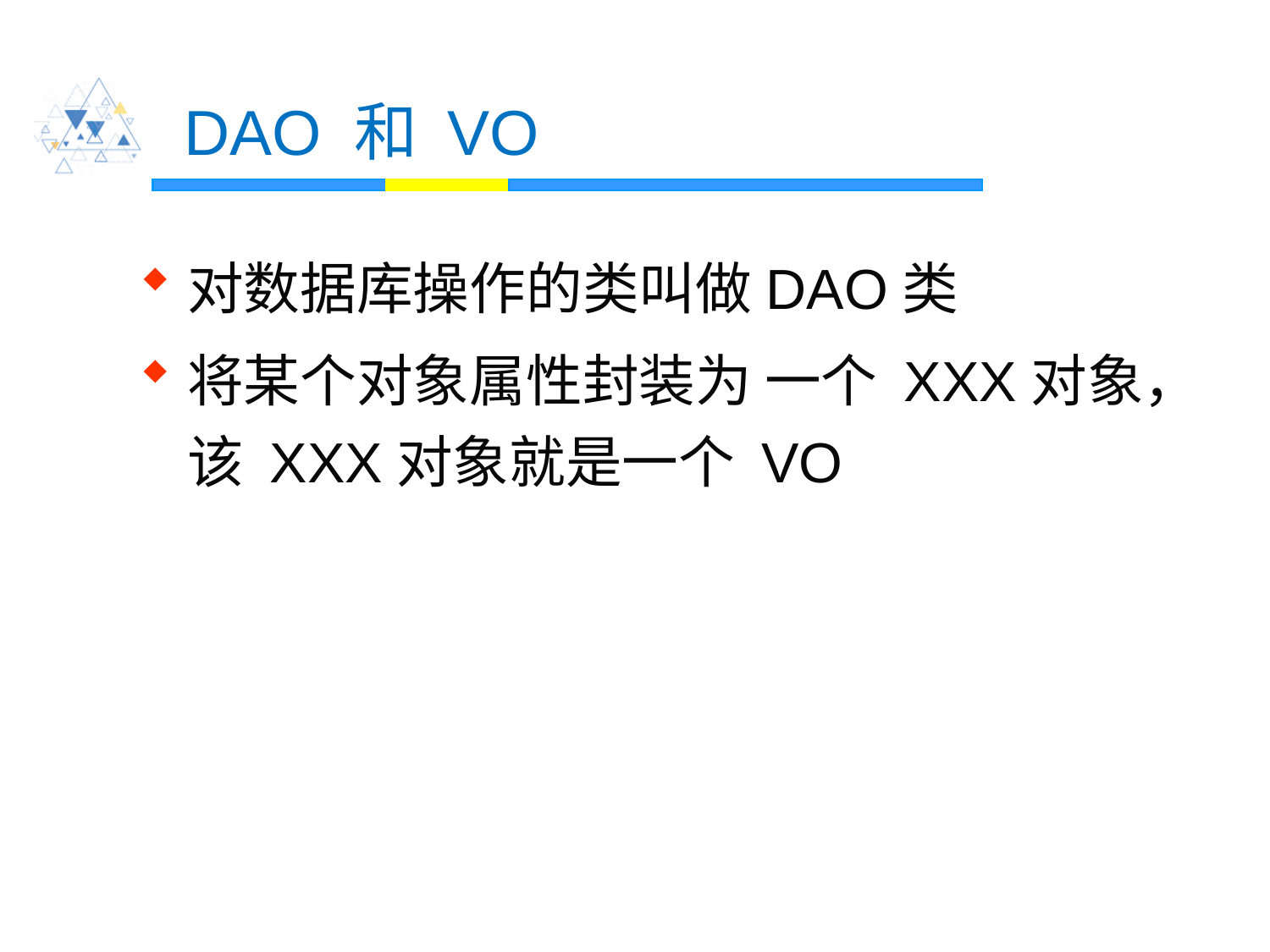

# DAO 和 VO
对数据库操作的类叫做DAO类
将某个对象属性封装为 一个 XXX对象，该 XXX对象就是一个 VO